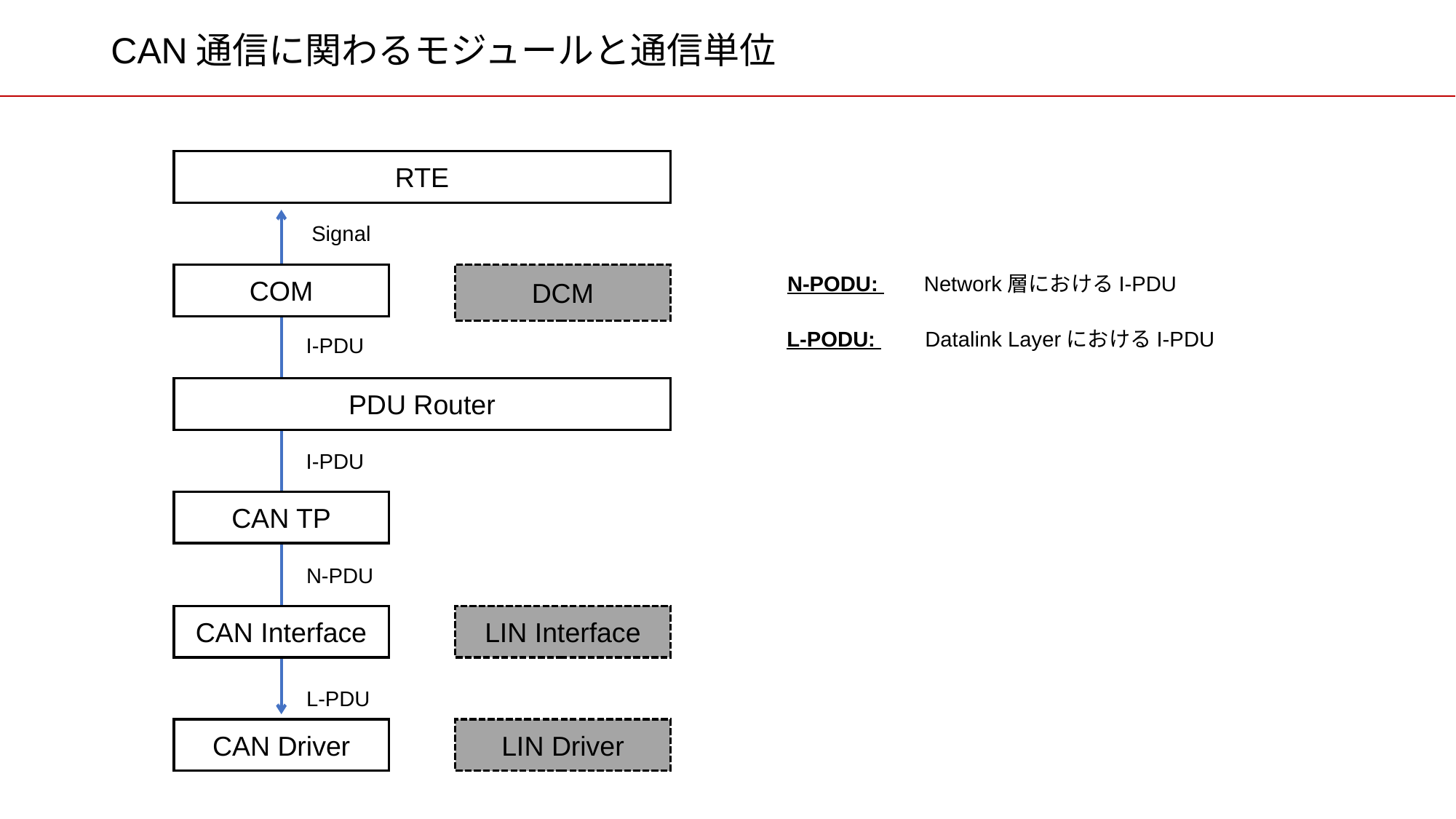

# CAN通信に関わるモジュールと通信単位
RTE
Signal
COM
DCM
N-PODU:
Network層におけるI-PDU
L-PODU:
Datalink LayerにおけるI-PDU
I-PDU
PDU Router
I-PDU
CAN TP
N-PDU
CAN Interface
LIN Interface
L-PDU
CAN Driver
LIN Driver